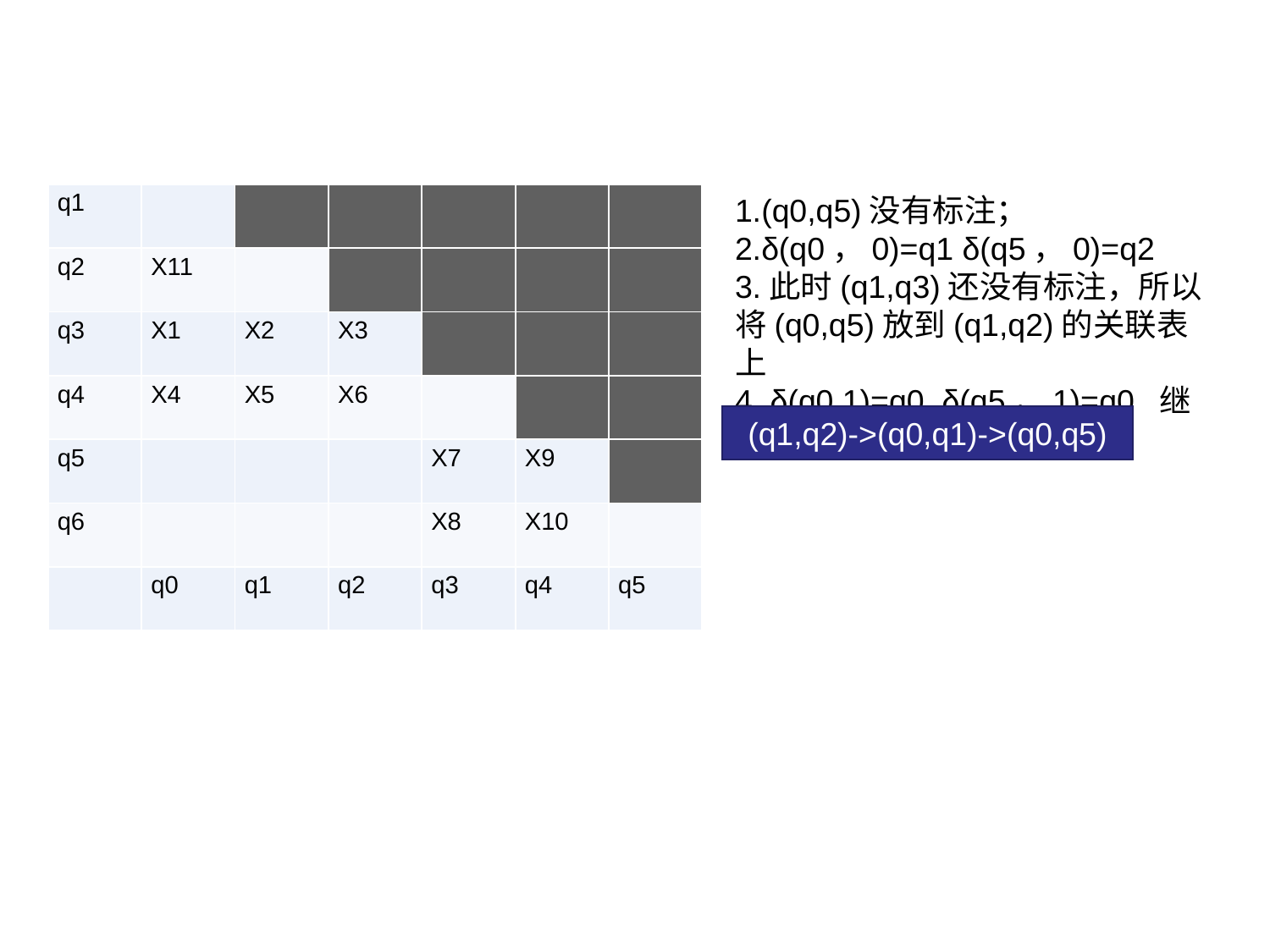

| q1 |  |  |  |  |  |  |
| --- | --- | --- | --- | --- | --- | --- |
| q2 | X11 |  |  |  |  |  |
| q3 | X1 | X2 | X3 |  |  |  |
| q4 | X4 | X5 | X6 |  |  |  |
| q5 |  |  |  | X7 | X9 |  |
| q6 |  |  |  | X8 | X10 |  |
|  | q0 | q1 | q2 | q3 | q4 | q5 |
1.(q0,q5)没有标注；
2.δ(q0，0)=q1 δ(q5，0)=q2
3.此时(q1,q3)还没有标注，所以将(q0,q5)放到(q1,q2)的关联表上
4. δ(q0,1)=q0  δ(q5，1)=q0  继续

(q1,q2)->(q0,q1)->(q0,q5)